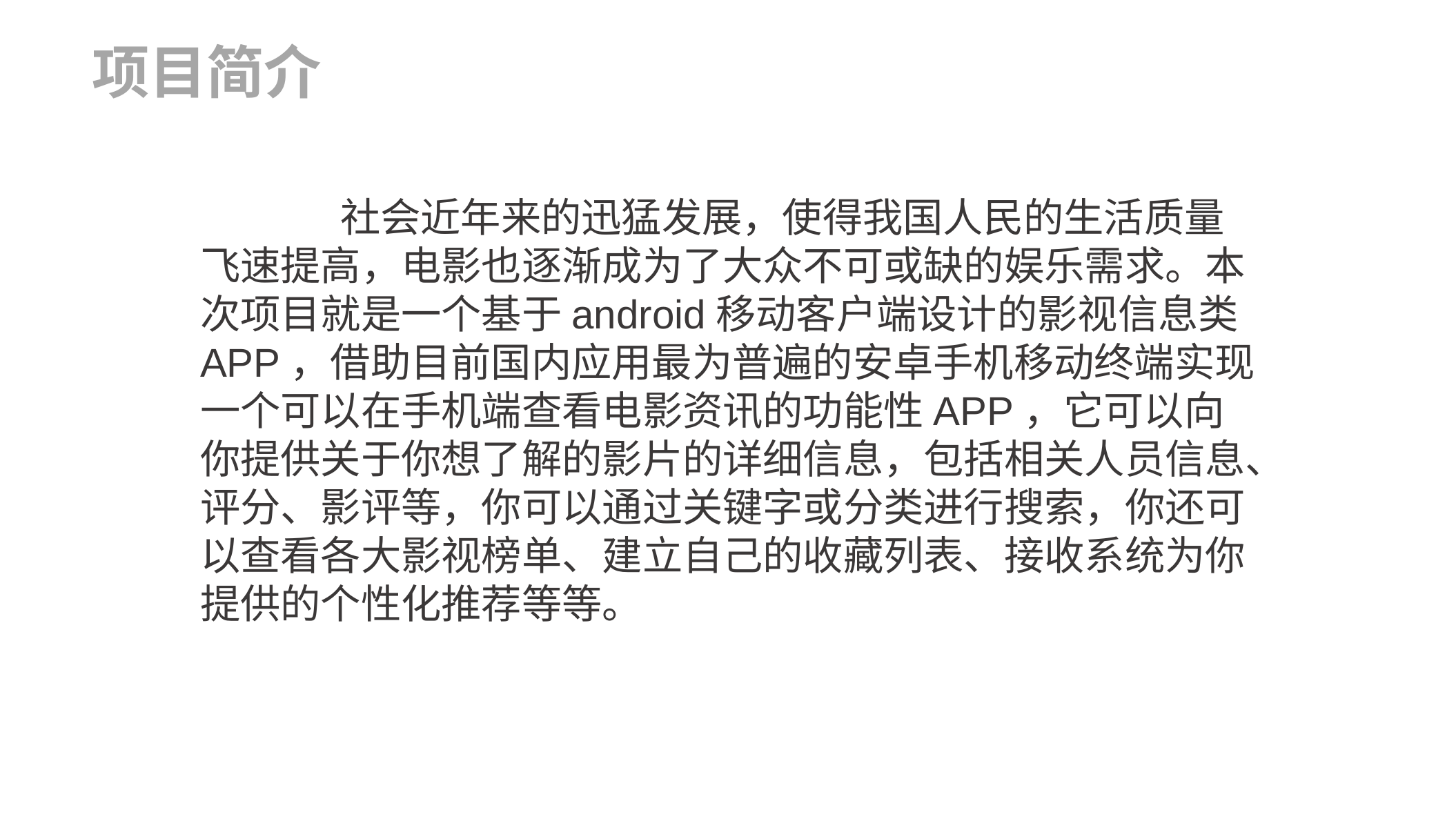

项目简介
	   社会近年来的迅猛发展，使得我国人民的生活质量飞速提高，电影也逐渐成为了大众不可或缺的娱乐需求。本次项目就是一个基于android移动客户端设计的影视信息类APP，借助目前国内应用最为普遍的安卓手机移动终端实现一个可以在手机端查看电影资讯的功能性APP，它可以向你提供关于你想了解的影片的详细信息，包括相关人员信息、评分、影评等，你可以通过关键字或分类进行搜索，你还可以查看各大影视榜单、建立自己的收藏列表、接收系统为你提供的个性化推荐等等。